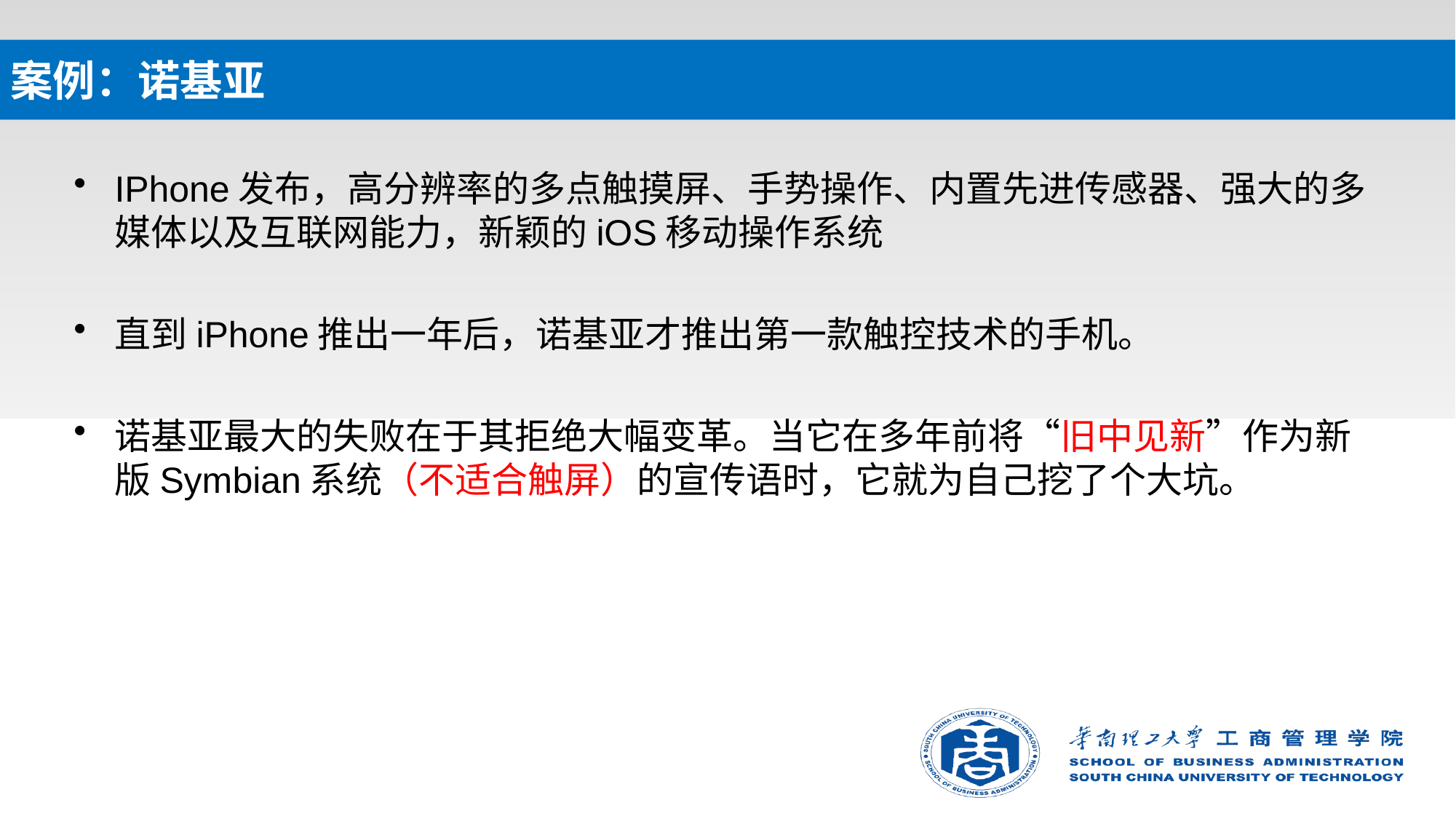

# 案例：诺基亚
IPhone发布，高分辨率的多点触摸屏、手势操作、内置先进传感器、强大的多媒体以及互联网能力，新颖的iOS移动操作系统

直到iPhone推出一年后，诺基亚才推出第一款触控技术的手机。

诺基亚最大的失败在于其拒绝大幅变革。当它在多年前将“旧中见新”作为新版Symbian系统（不适合触屏）的宣传语时，它就为自己挖了个大坑。